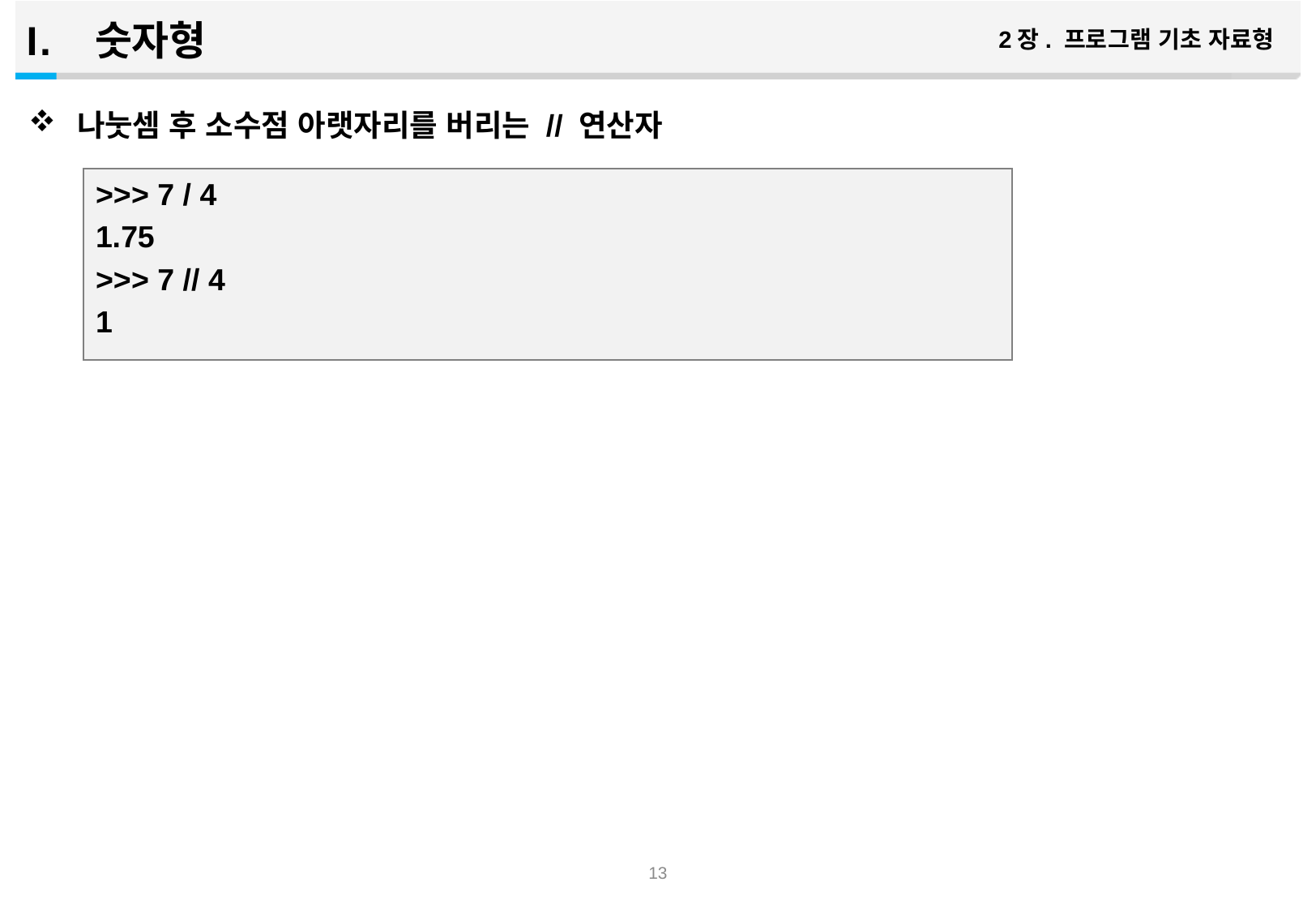

숫자형
2장. 프로그램 기초 자료형
나눗셈 후 소수점 아랫자리를 버리는 // 연산자
>>> 7 / 4
1.75
>>> 7 // 4
1

13